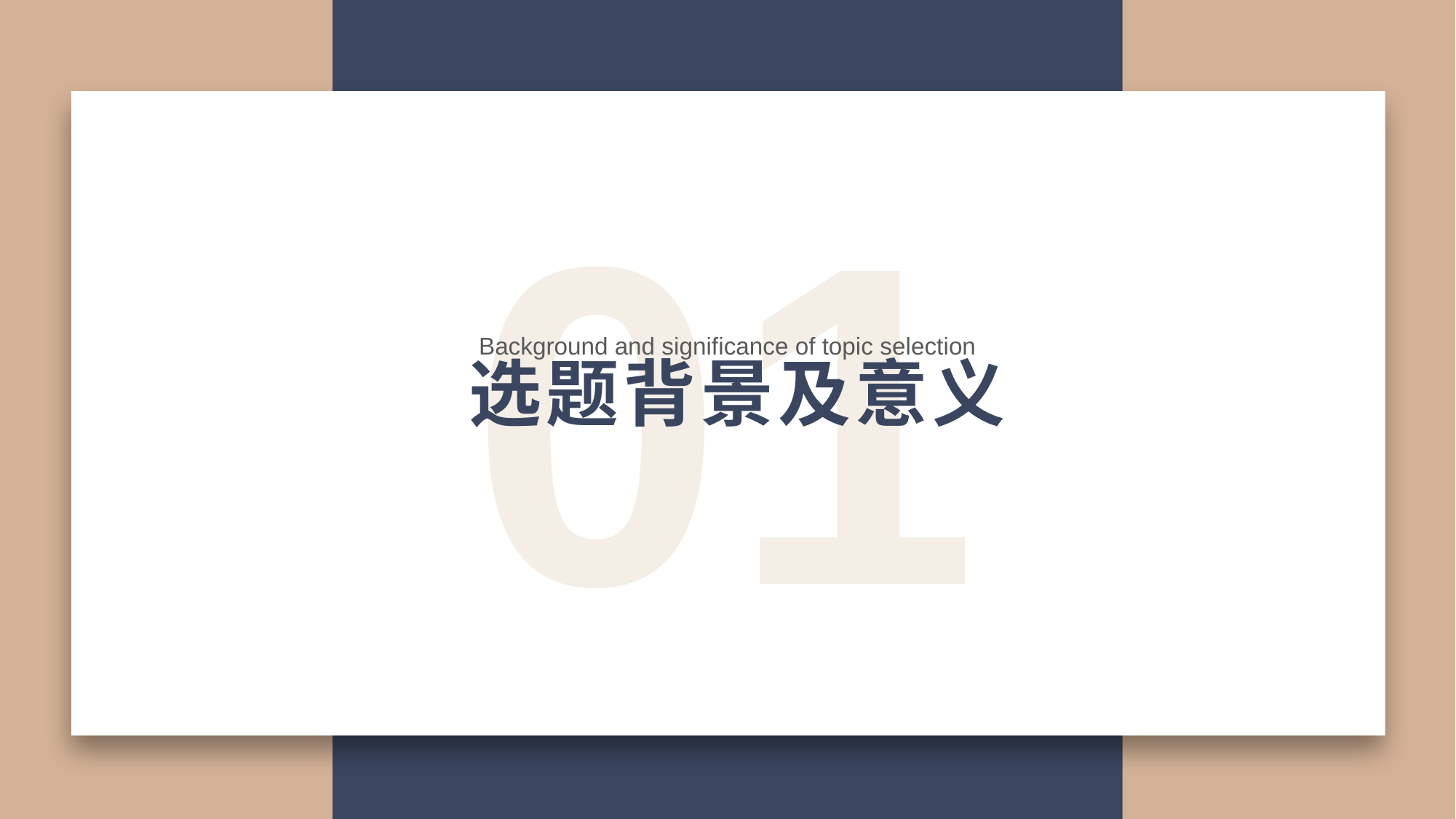

01
Background and significance of topic selection
选题背景及意义